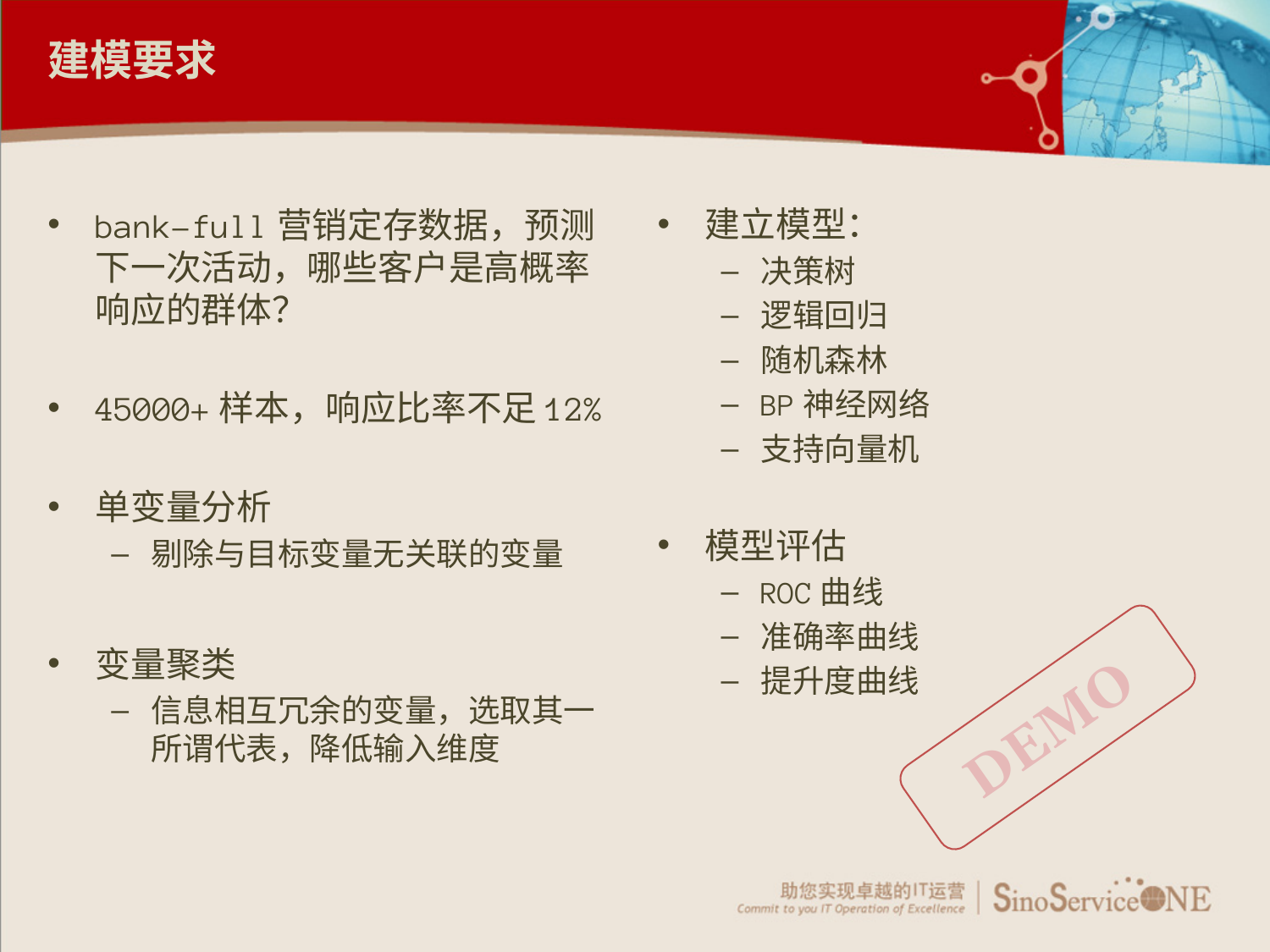

# 建模要求
bank-full营销定存数据，预测下一次活动，哪些客户是高概率响应的群体？

45000+样本，响应比率不足12%

单变量分析
剔除与目标变量无关联的变量

变量聚类
信息相互冗余的变量，选取其一所谓代表，降低输入维度

建立模型：
决策树
逻辑回归
随机森林
BP神经网络
支持向量机

模型评估
ROC曲线
准确率曲线
提升度曲线
DEMO